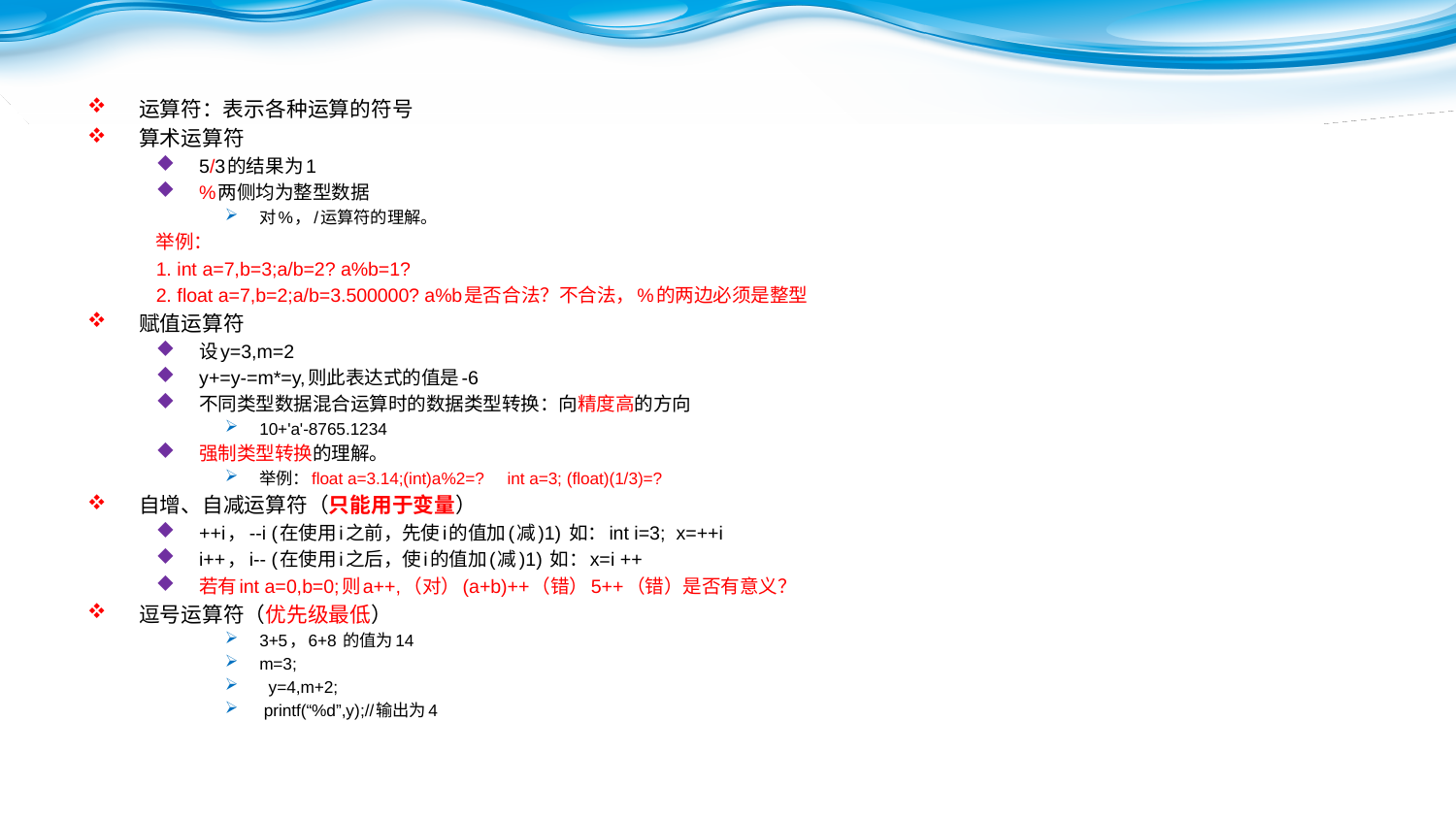

运算符：表示各种运算的符号
算术运算符
5/3的结果为1
%两侧均为整型数据
对%，/运算符的理解。
举例：
1. int a=7,b=3;a/b=2? a%b=1?
2. float a=7,b=2;a/b=3.500000? a%b是否合法？不合法，%的两边必须是整型
赋值运算符
设y=3,m=2
y+=y-=m*=y,则此表达式的值是-6
不同类型数据混合运算时的数据类型转换：向精度高的方向
10+'a'-8765.1234
强制类型转换的理解。
举例：float a=3.14;(int)a%2=?     int a=3; (float)(1/3)=?
自增、自减运算符（只能用于变量）
++i，--i (在使用i之前，先使i的值加(减)1) 如：int i=3;  x=++i
i++，i-- (在使用i之后，使i的值加(减)1) 如：x=i ++
若有int a=0,b=0;则a++,（对）(a+b)++（错）5++（错）是否有意义？
逗号运算符（优先级最低）
3+5，6+8 的值为14
m=3;
  y=4,m+2;
 printf(“%d”,y);//输出为4